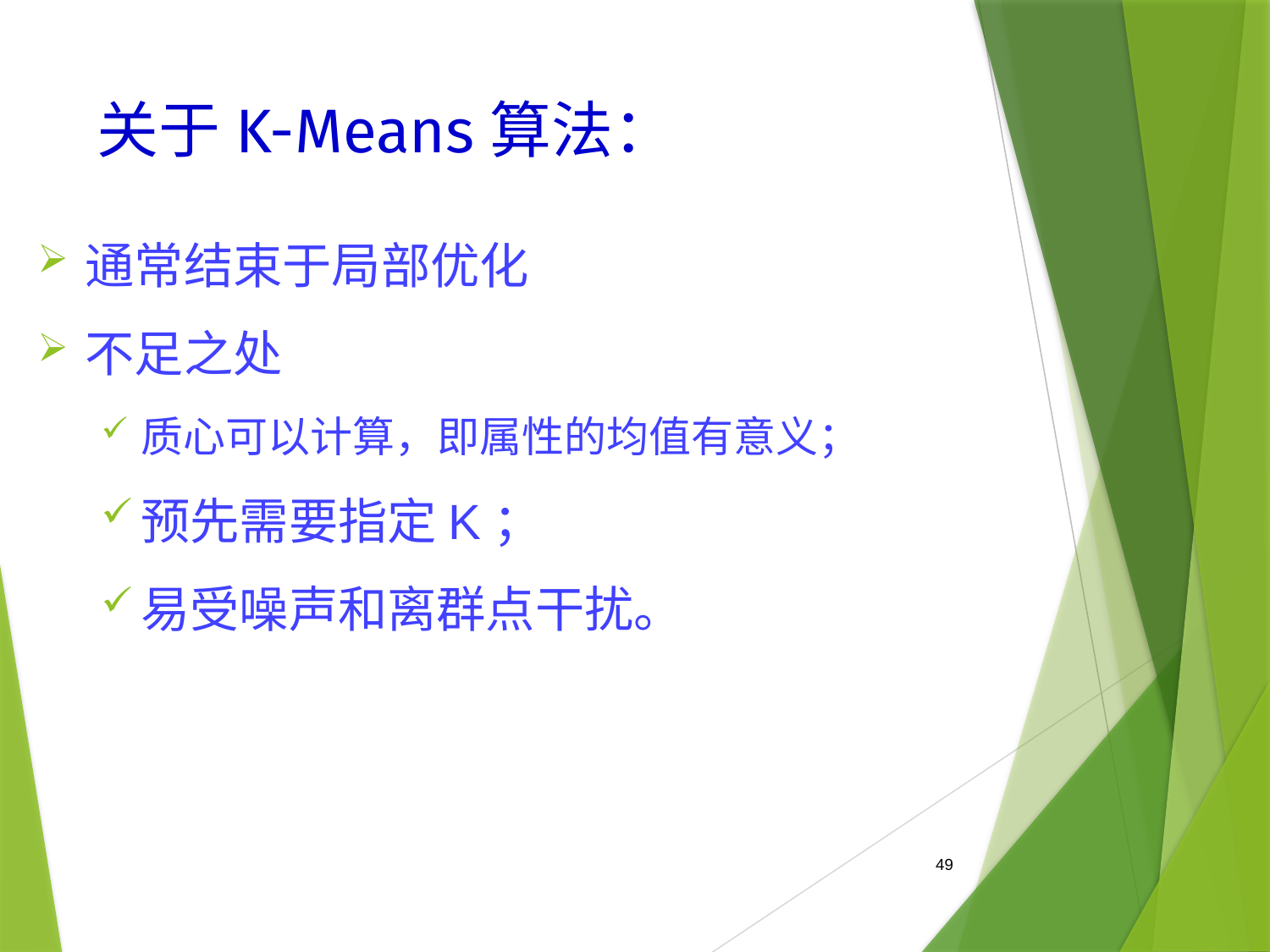

# 关于K-Means算法：
通常结束于局部优化
不足之处
质心可以计算，即属性的均值有意义；
预先需要指定K；
易受噪声和离群点干扰。
49